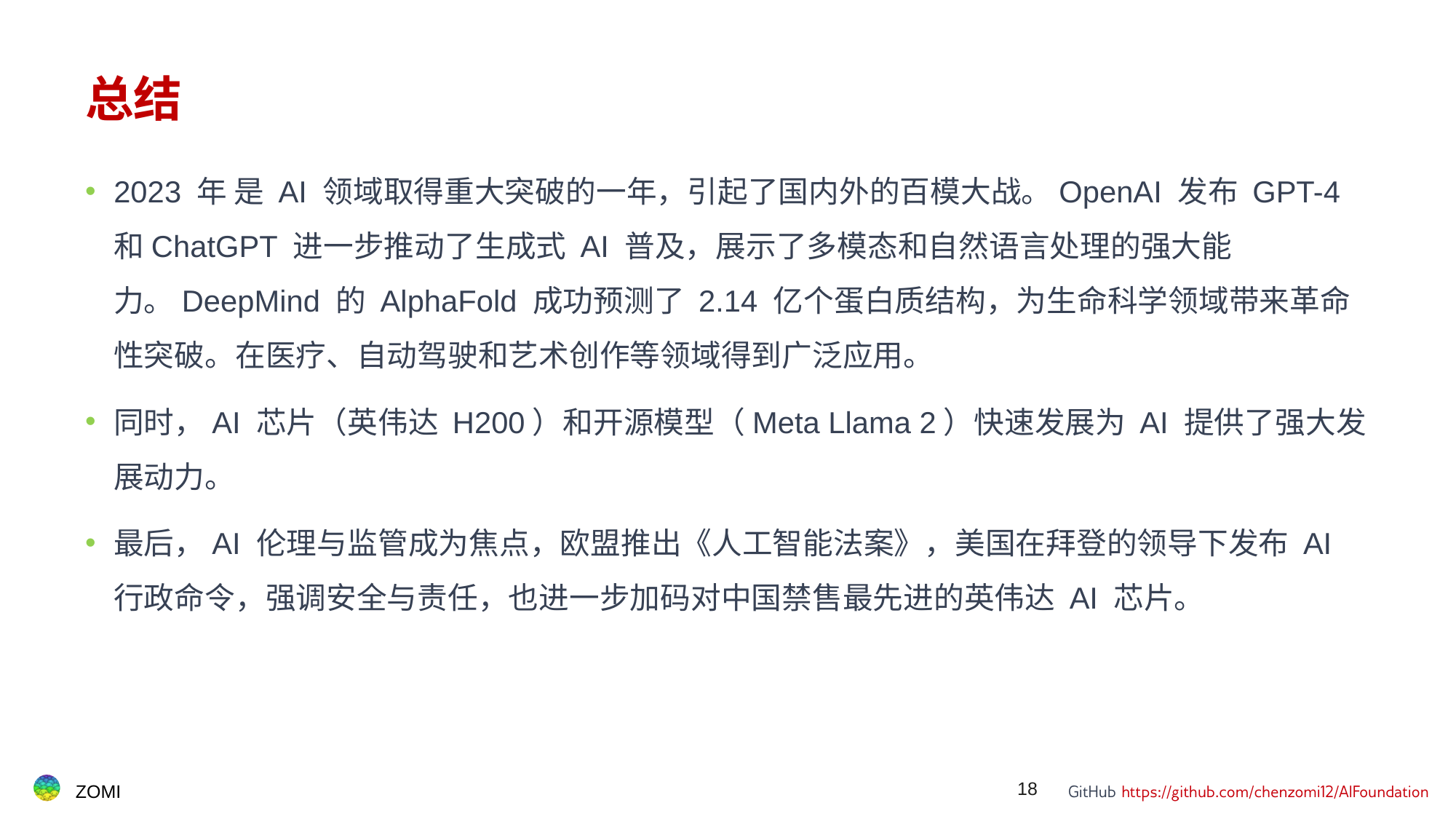

# 总结
2023 年 是 AI 领域取得重大突破的一年，引起了国内外的百模大战。OpenAI 发布 GPT-4和ChatGPT 进一步推动了生成式 AI 普及，展示了多模态和自然语言处理的强大能力。DeepMind 的 AlphaFold 成功预测了 2.14 亿个蛋白质结构，为生命科学领域带来革命性突破。在医疗、自动驾驶和艺术创作等领域得到广泛应用。
同时，AI 芯片（英伟达 H200）和开源模型（Meta Llama 2）快速发展为 AI 提供了强大发展动力。
最后，AI 伦理与监管成为焦点，欧盟推出《人工智能法案》，美国在拜登的领导下发布 AI 行政命令，强调安全与责任，也进一步加码对中国禁售最先进的英伟达 AI 芯片。